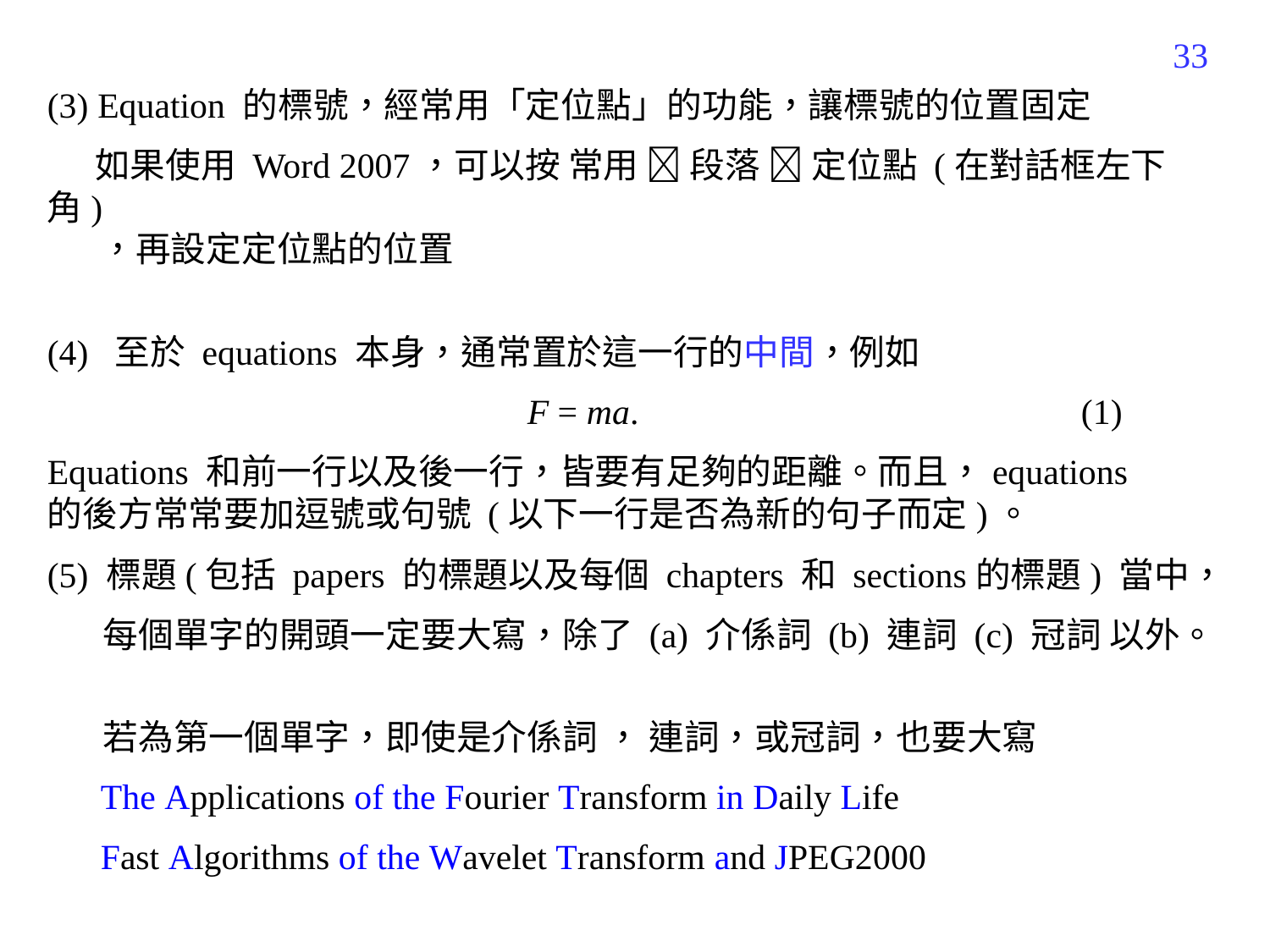

33
(3) Equation 的標號，經常用「定位點」的功能，讓標號的位置固定
     如果使用 Word 2007，可以按 常用 → 段落 → 定位點 (在對話框左下角)
     ，再設定定位點的位置

(4)  至於 equations 本身，通常置於這一行的中間，例如
                                                      F = ma. 	(1)
Equations 和前一行以及後一行，皆要有足夠的距離。而且，equations 的後方常常要加逗號或句號 (以下一行是否為新的句子而定)。
(5) 標題(包括 papers 的標題以及每個 chapters 和 sections的標題) 當中，
      每個單字的開頭一定要大寫，除了 (a) 介係詞 (b) 連詞 (c) 冠詞 以外。
      若為第一個單字，即使是介係詞 ， 連詞，或冠詞，也要大寫
      The Applications of the Fourier Transform in Daily Life
      Fast Algorithms of the Wavelet Transform and JPEG2000